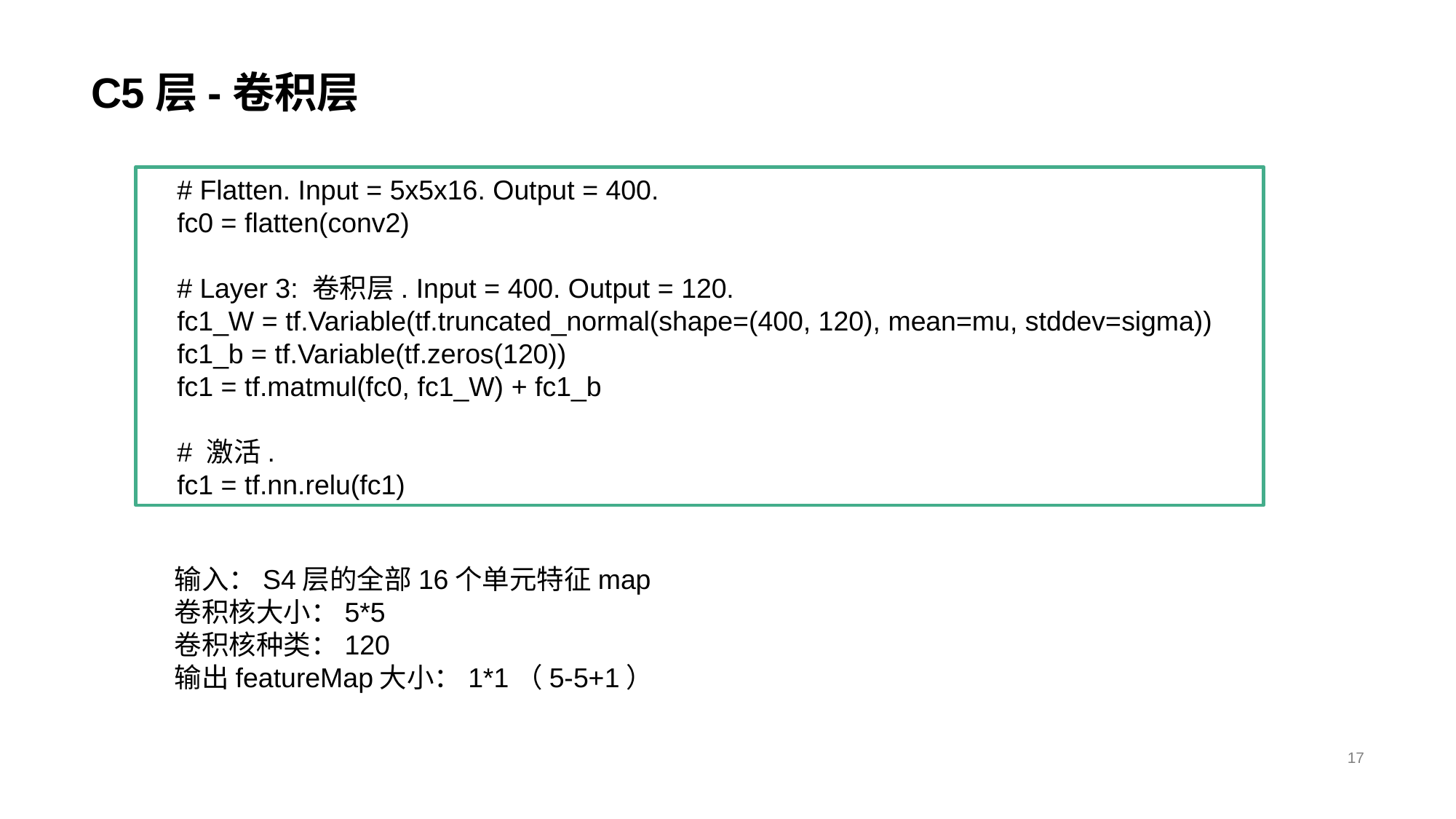

# C5层-卷积层
    # Flatten. Input = 5x5x16. Output = 400.
    fc0 = flatten(conv2)

    # Layer 3: 卷积层. Input = 400. Output = 120.
    fc1_W = tf.Variable(tf.truncated_normal(shape=(400, 120), mean=mu, stddev=sigma))
    fc1_b = tf.Variable(tf.zeros(120))
    fc1 = tf.matmul(fc0, fc1_W) + fc1_b

    # 激活.
    fc1 = tf.nn.relu(fc1)
输入：S4层的全部16个单元特征map
卷积核大小：5*5
卷积核种类：120
输出featureMap大小：1*1（5-5+1）
17